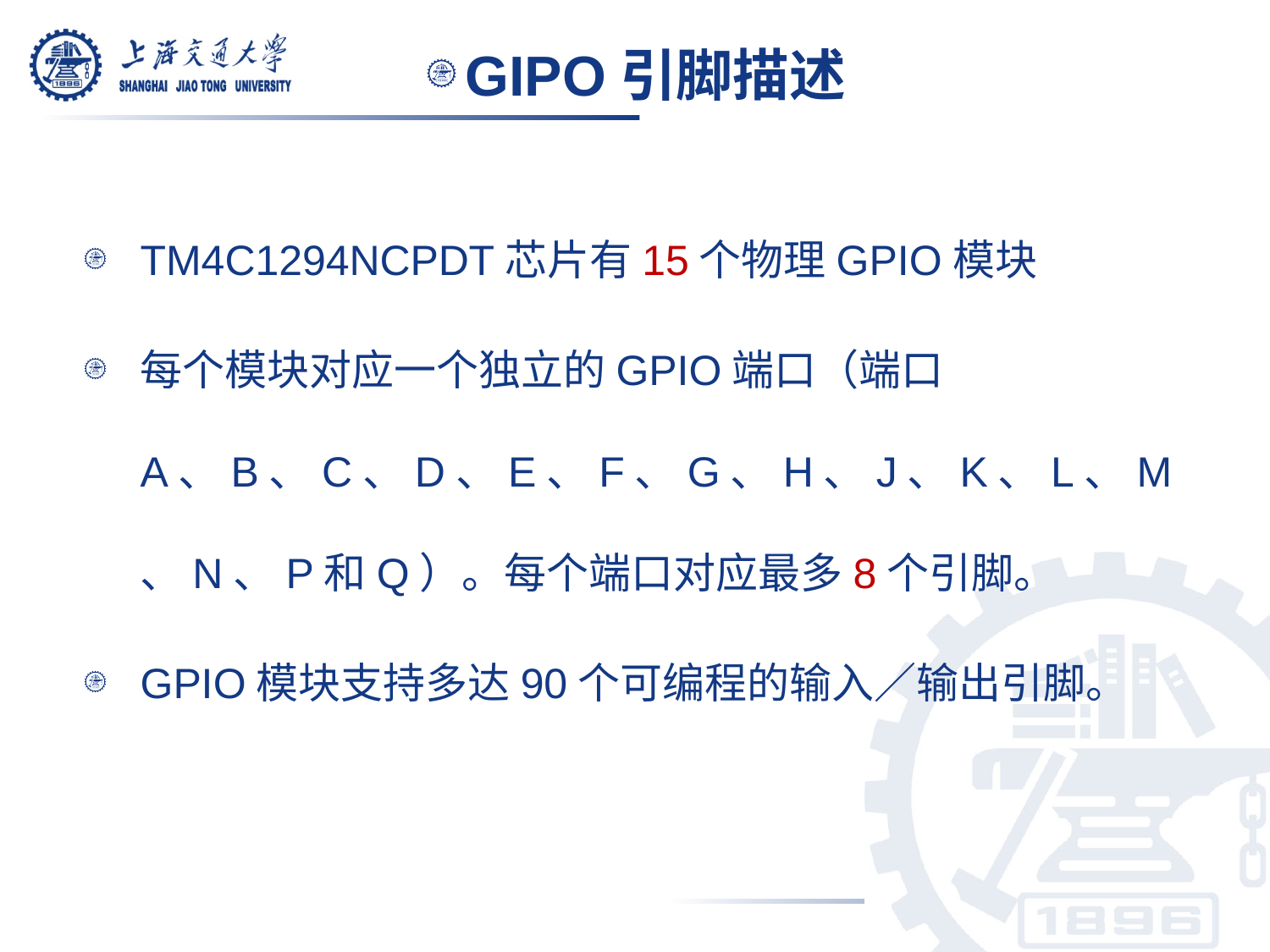

GIPO引脚描述
TM4C1294NCPDT芯片有15个物理GPIO模块
每个模块对应一个独立的GPIO端口（端口A、B、C、D、E、F、G、H、J、K、L、M、N、P和Q）。每个端口对应最多8个引脚。
GPIO模块支持多达90个可编程的输入／输出引脚。